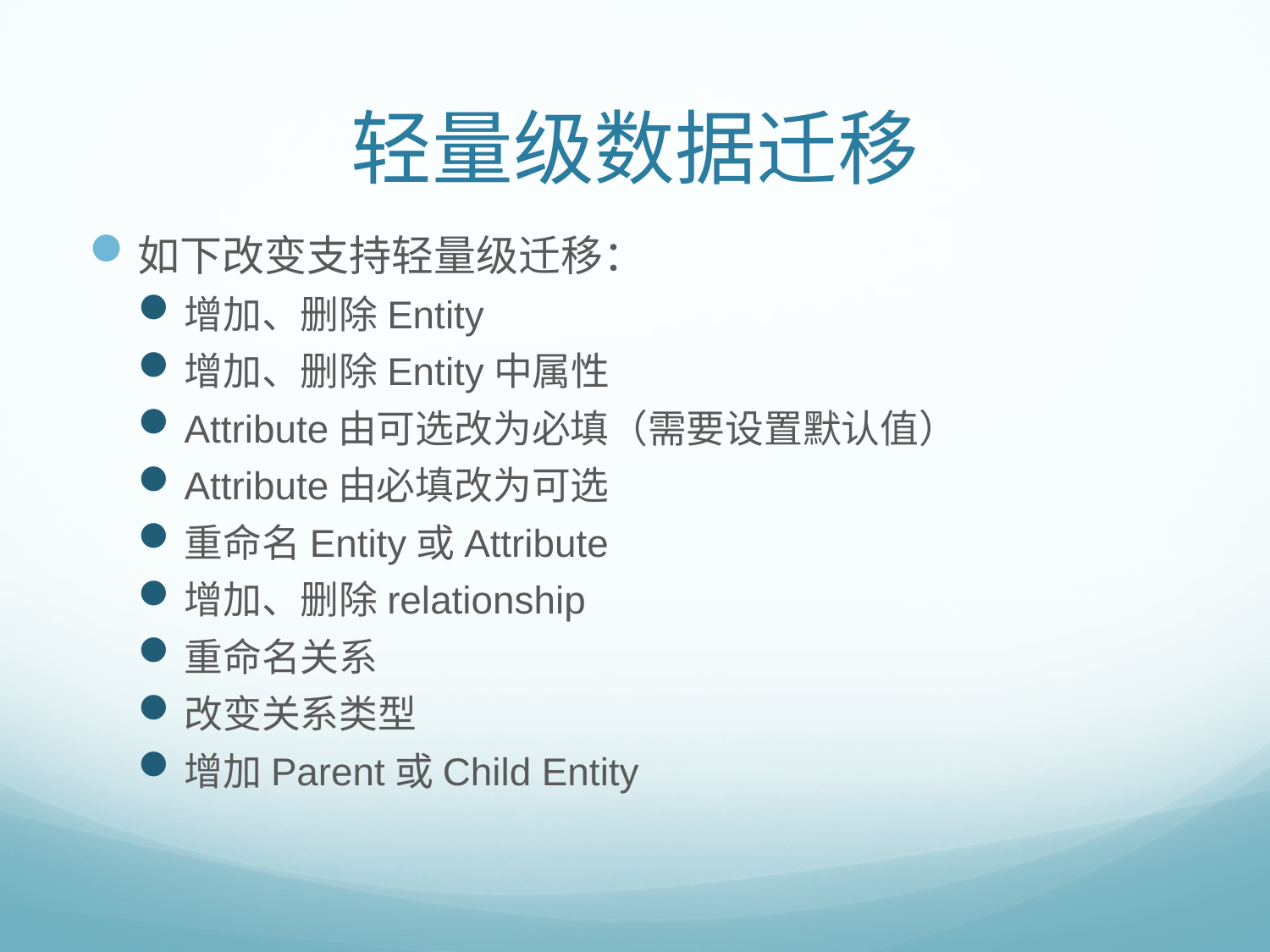

# 轻量级数据迁移
如下改变支持轻量级迁移：
增加、删除Entity
增加、删除Entity中属性
Attribute由可选改为必填（需要设置默认值）
Attribute由必填改为可选
重命名Entity或Attribute
增加、删除relationship
重命名关系
改变关系类型
增加Parent或Child Entity